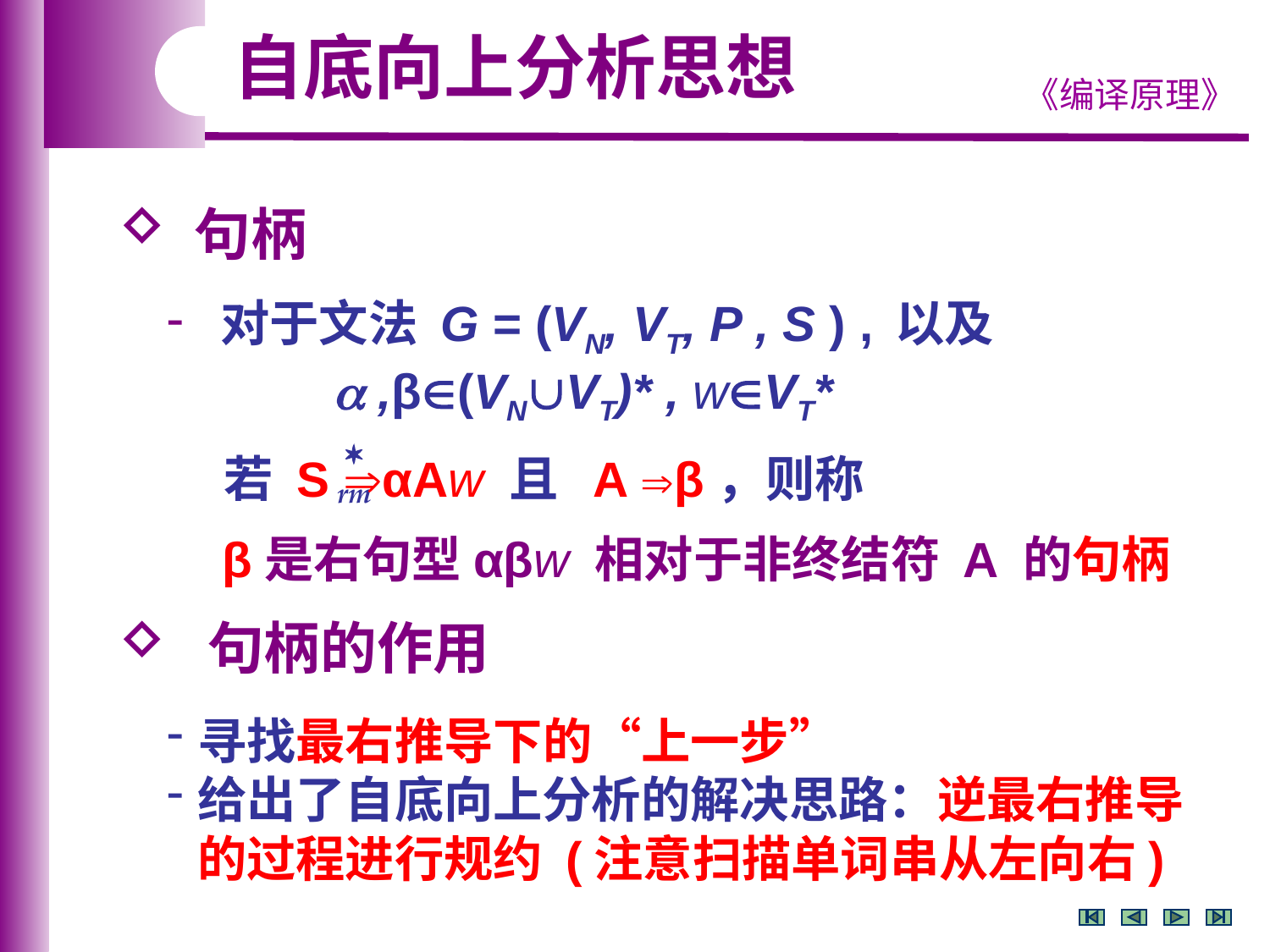

自底向上分析思想
 句柄
 对于文法 G = (VN, VT, P , S ) , 以及
              α ,β∈(VN∪VT)* , w∈VT*

    若 S ⇒αAw 且  A ⇒β，则称

    β是右句型αβw 相对于非终结符 A 的句柄
∗
rm
  句柄的作用
寻找最右推导下的“上一步”
给出了自底向上分析的解决思路：逆最右推导的过程进行规约 (注意扫描单词串从左向右)